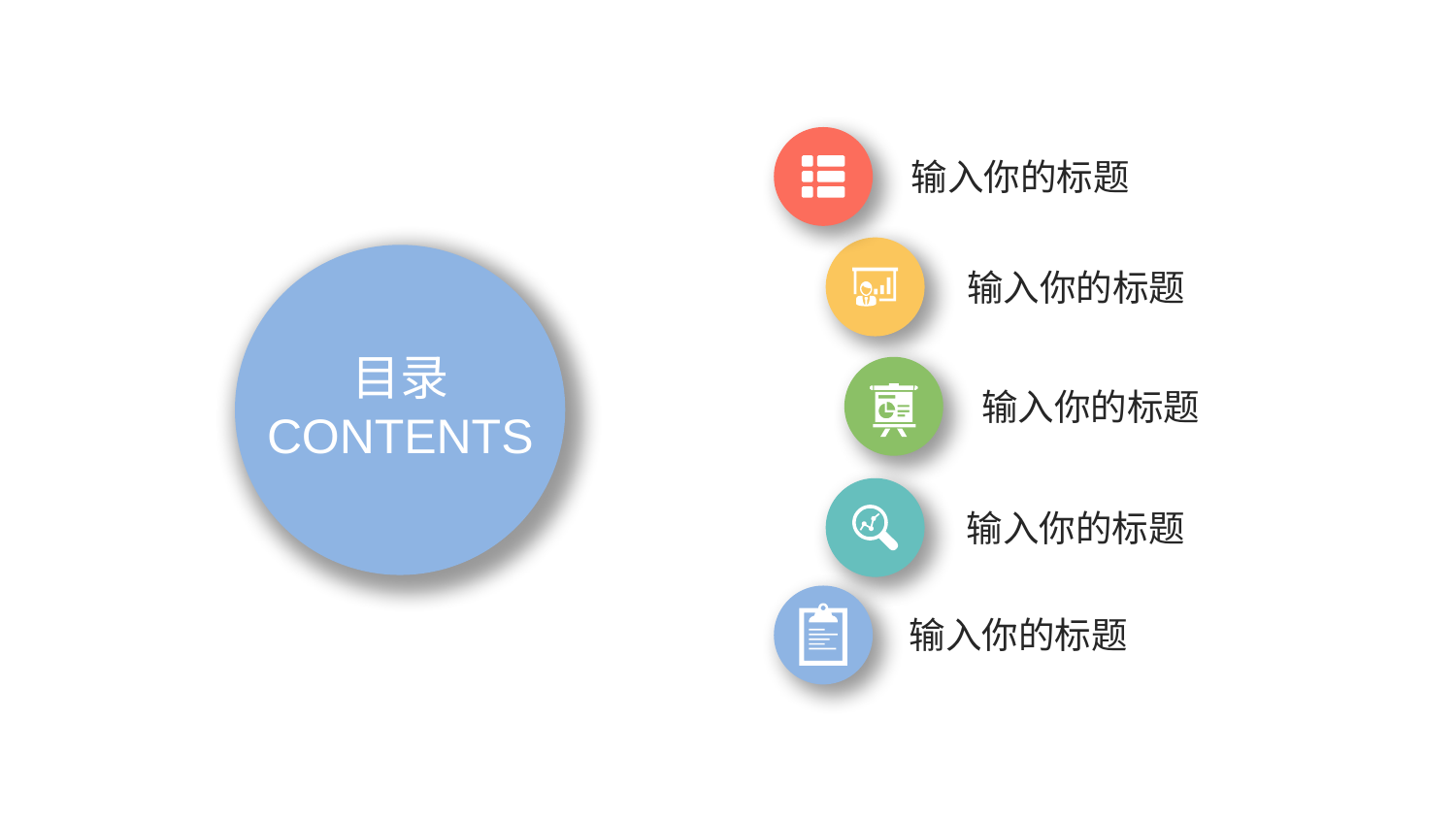

输入你的标题

输入你的标题

目录
CONTENTS

输入你的标题

输入你的标题

输入你的标题